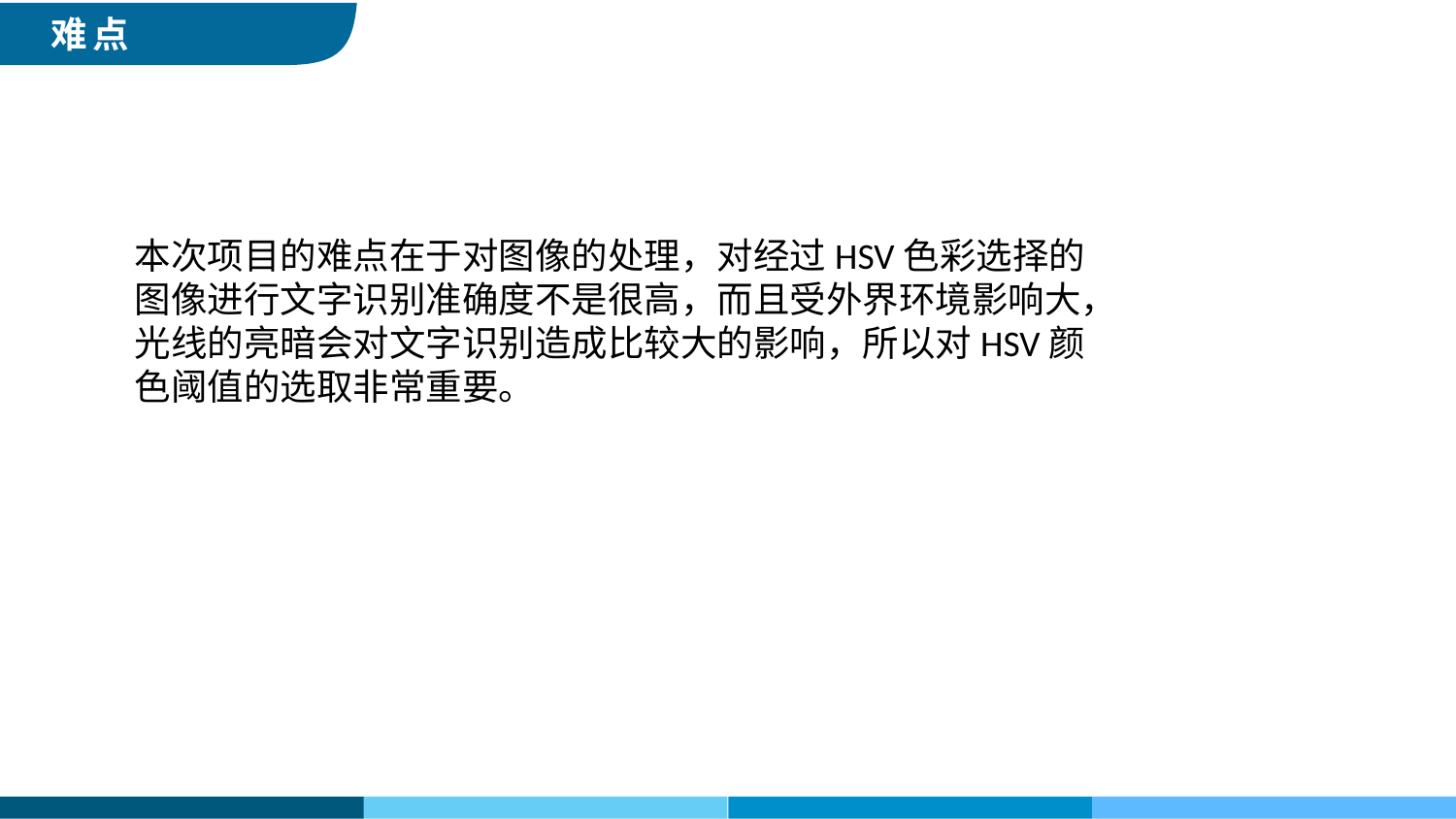

难点
本次项目的难点在于对图像的处理，对经过HSV色彩选择的图像进行文字识别准确度不是很高，而且受外界环境影响大，光线的亮暗会对文字识别造成比较大的影响，所以对HSV颜色阈值的选取非常重要。